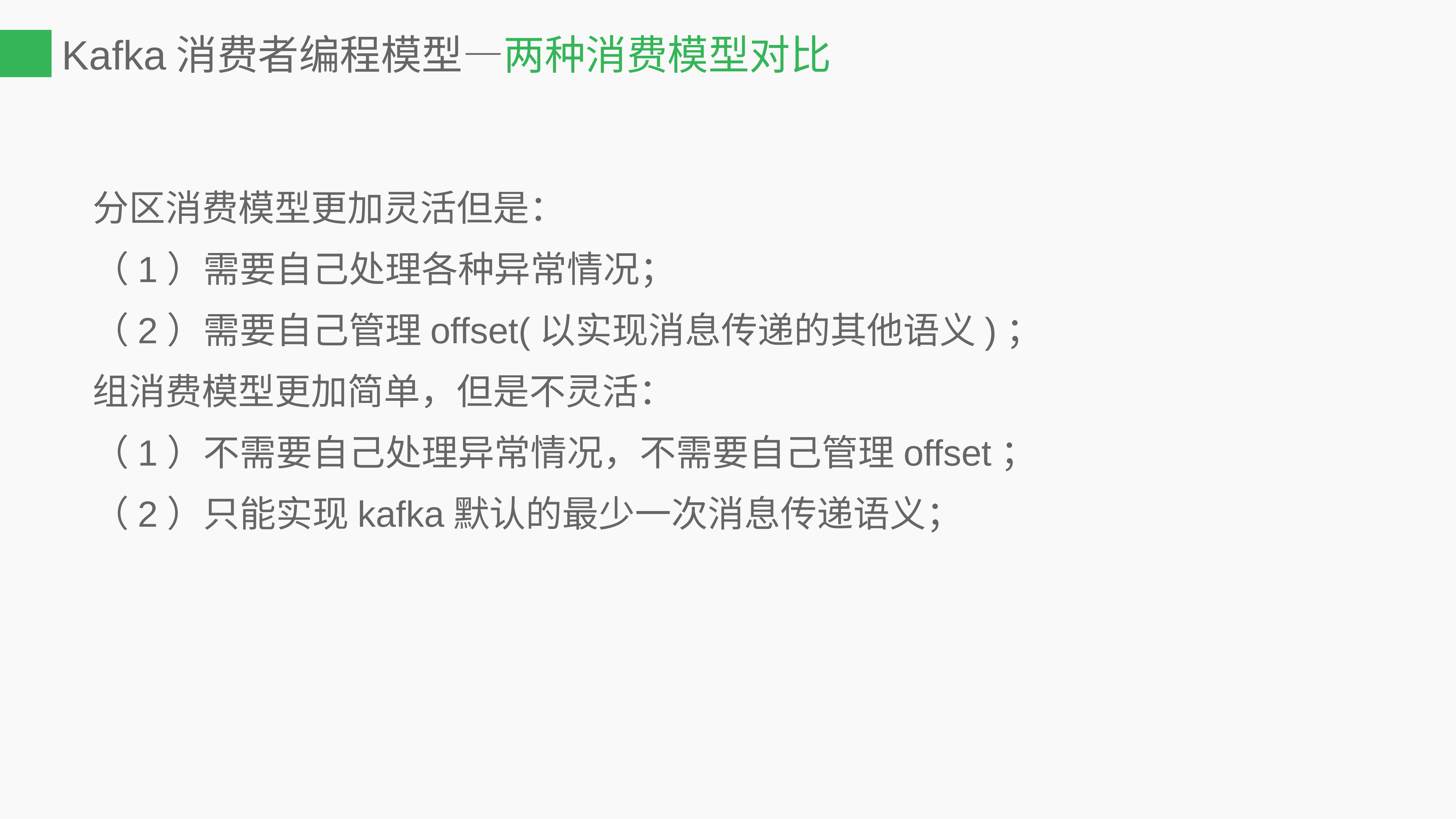

# Kafka消费者编程模型—两种消费模型对比
分区消费模型更加灵活但是：
（1）需要自己处理各种异常情况；
（2）需要自己管理offset(以实现消息传递的其他语义)；
组消费模型更加简单，但是不灵活：
（1）不需要自己处理异常情况，不需要自己管理offset；
（2）只能实现kafka默认的最少一次消息传递语义；